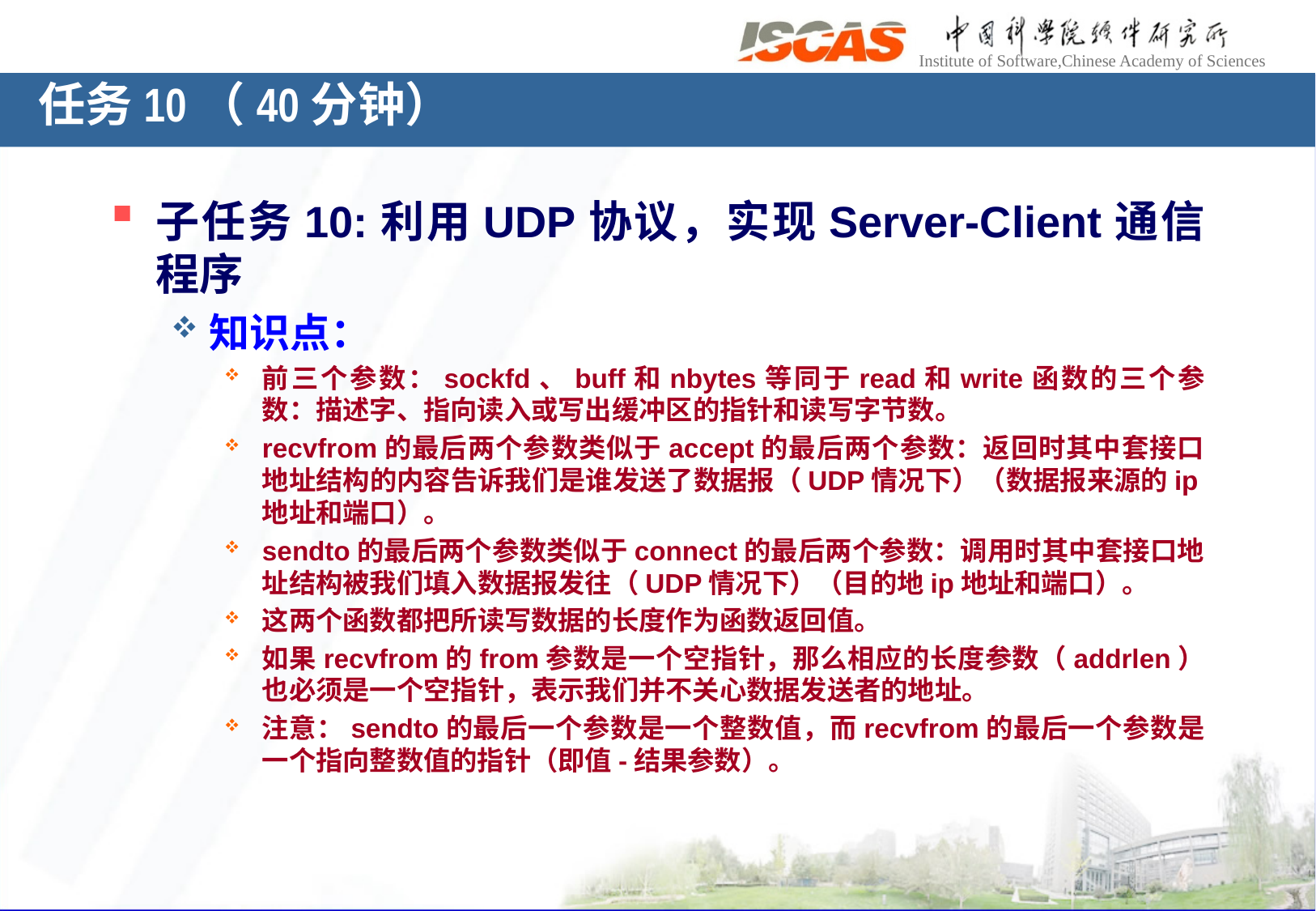

# 任务10（40分钟）
子任务10:利用UDP协议，实现Server-Client通信程序
知识点：
前三个参数：sockfd、buff和nbytes等同于read和write函数的三个参数：描述字、指向读入或写出缓冲区的指针和读写字节数。
recvfrom的最后两个参数类似于accept的最后两个参数：返回时其中套接口地址结构的内容告诉我们是谁发送了数据报（UDP情况下）（数据报来源的ip地址和端口）。
sendto的最后两个参数类似于connect的最后两个参数：调用时其中套接口地址结构被我们填入数据报发往（UDP情况下）（目的地ip地址和端口）。
这两个函数都把所读写数据的长度作为函数返回值。
如果recvfrom的from参数是一个空指针，那么相应的长度参数（addrlen）也必须是一个空指针，表示我们并不关心数据发送者的地址。
注意：sendto的最后一个参数是一个整数值，而recvfrom的最后一个参数是一个指向整数值的指针（即值-结果参数）。